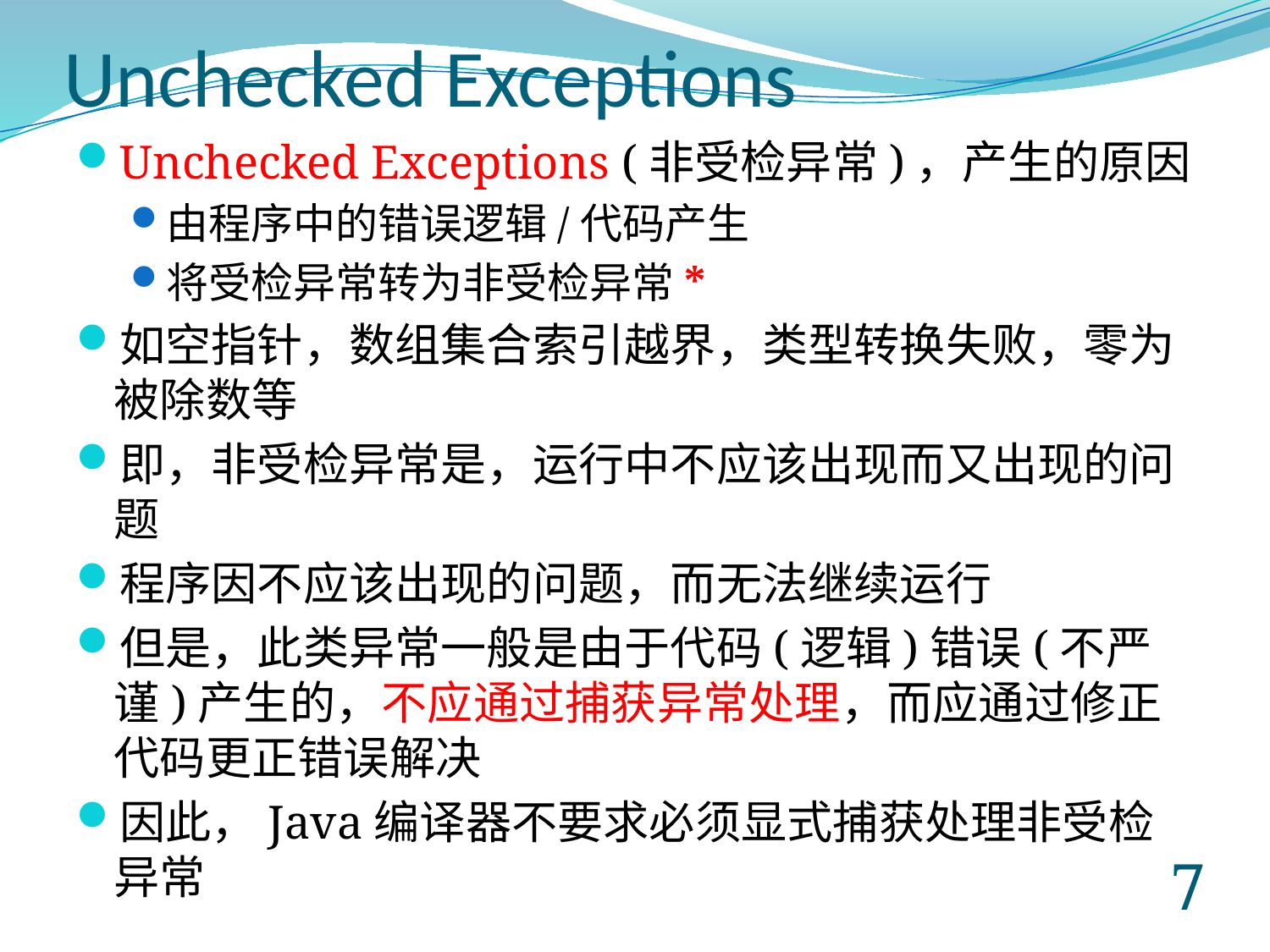

# Unchecked Exceptions
Unchecked Exceptions (非受检异常)，产生的原因
由程序中的错误逻辑/代码产生
将受检异常转为非受检异常*
如空指针，数组集合索引越界，类型转换失败，零为被除数等
即，非受检异常是，运行中不应该出现而又出现的问题
程序因不应该出现的问题，而无法继续运行
但是，此类异常一般是由于代码(逻辑)错误(不严谨)产生的，不应通过捕获异常处理，而应通过修正代码更正错误解决
因此，Java编译器不要求必须显式捕获处理非受检异常

7